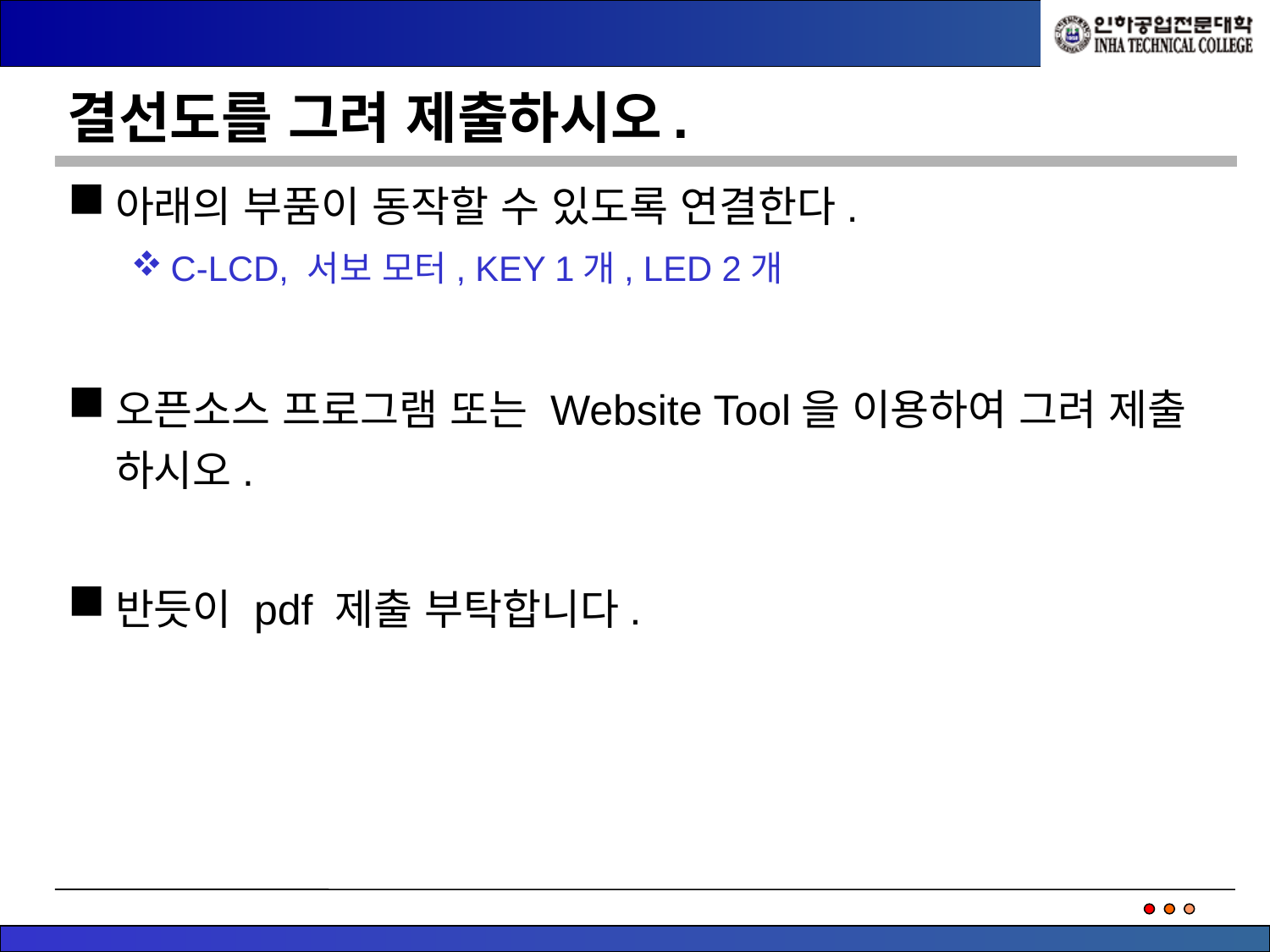

# 결선도를 그려 제출하시오.
아래의 부품이 동작할 수 있도록 연결한다.
C-LCD, 서보 모터, KEY 1개, LED 2개

오픈소스 프로그램 또는 Website Tool을 이용하여 그려 제출 하시오.

반듯이 pdf 제출 부탁합니다.